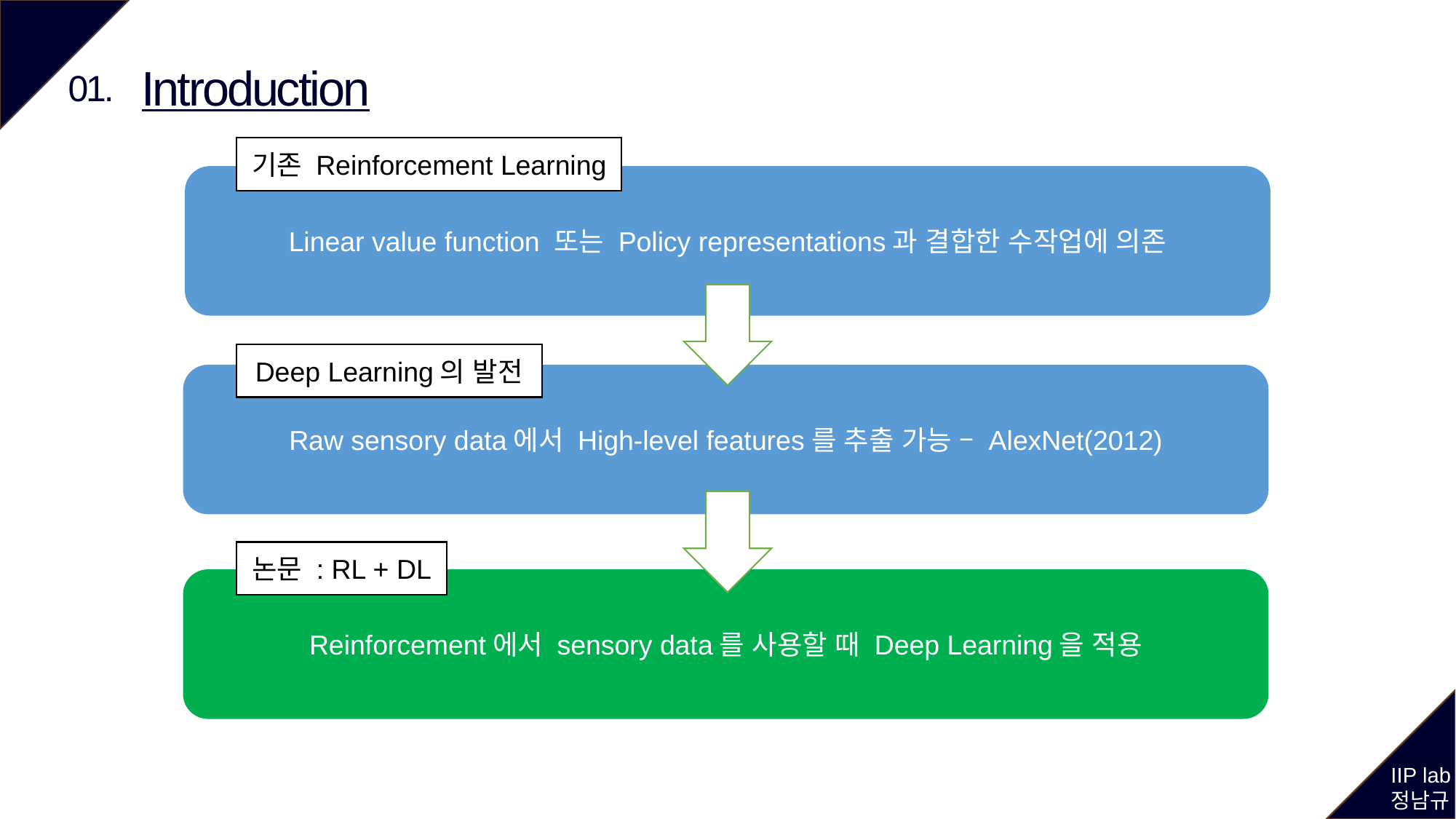

Introduction
01.
기존 Reinforcement Learning
Linear value function 또는 Policy representations과 결합한 수작업에 의존

Deep Learning의 발전
Raw sensory data에서 High-level features를 추출 가능 – AlexNet(2012)

논문 : RL + DL
Reinforcement에서 sensory data를 사용할 때 Deep Learning을 적용
IIP lab
정남규